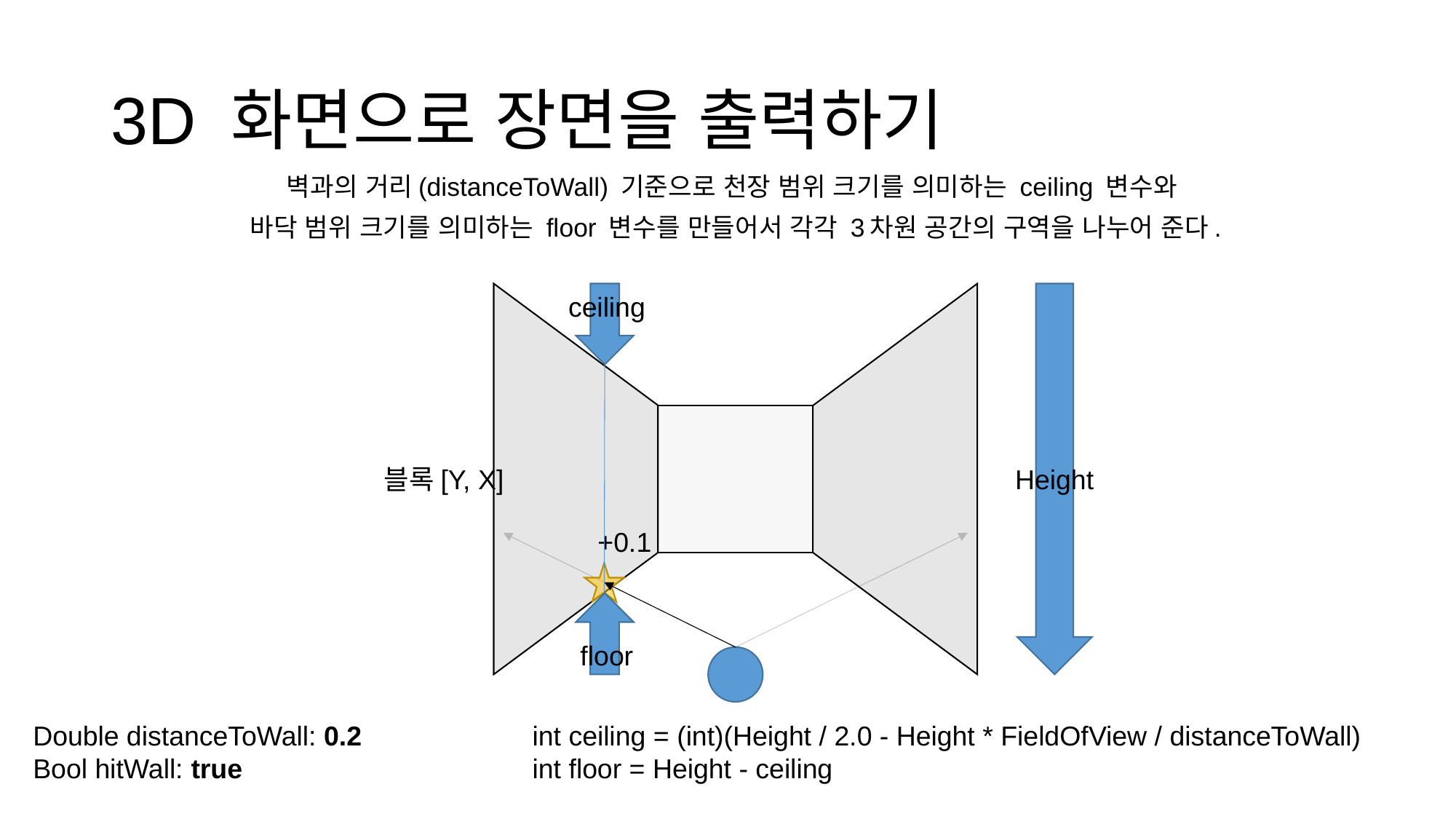

# 3D 화면으로 장면을 출력하기
벽과의 거리(distanceToWall) 기준으로 천장 범위 크기를 의미하는 ceiling 변수와
바닥 범위 크기를 의미하는 floor 변수를 만들어서 각각 3차원 공간의 구역을 나누어 준다.

ceiling
Height
블록[Y, X]
+0.1

floor

Double distanceToWall: 0.2
Bool hitWall: true
int ceiling = (int)(Height / 2.0 - Height * FieldOfView / distanceToWall)
int floor = Height - ceiling